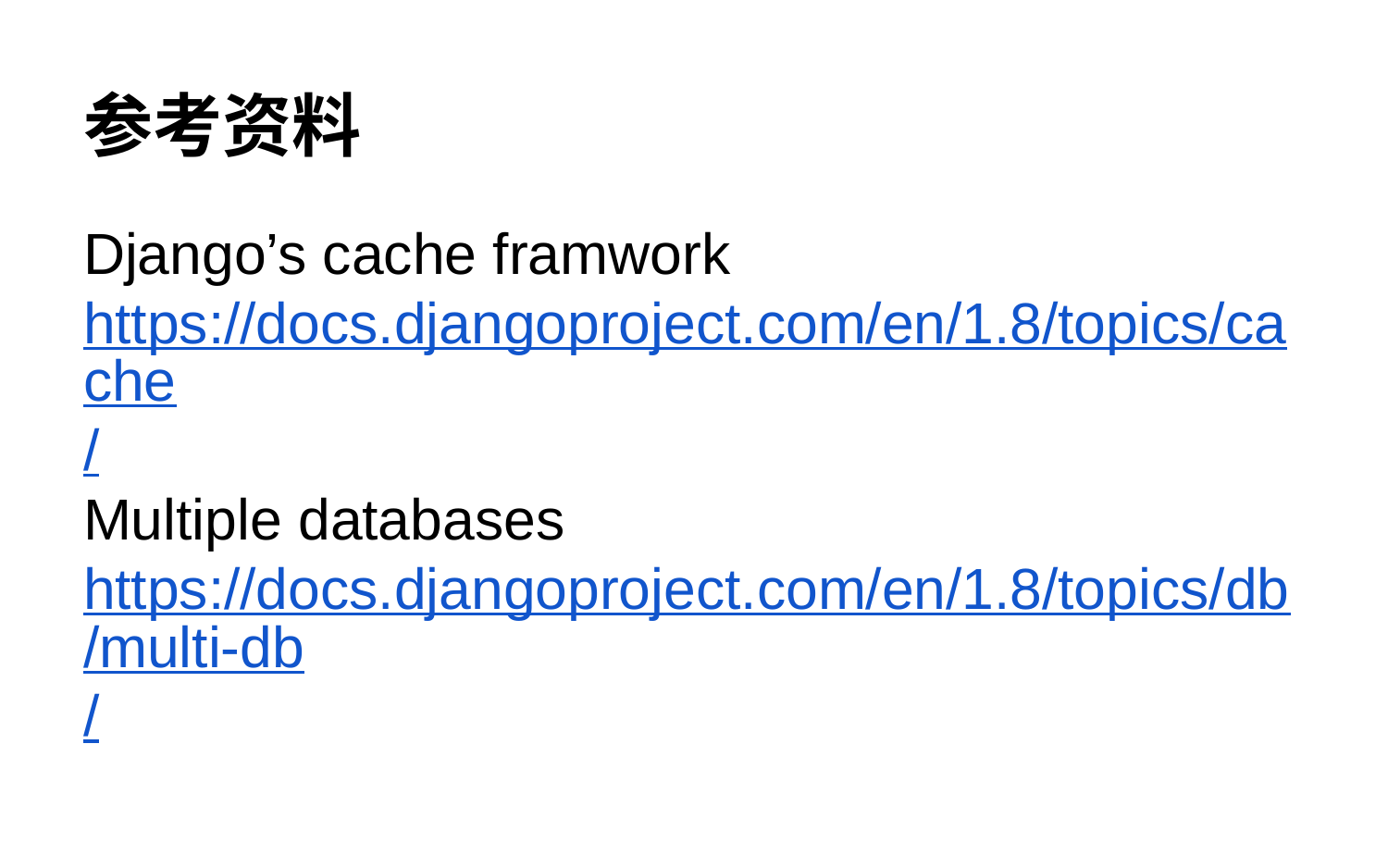

# 参考资料
Django’s cache framwork
https://docs.djangoproject.com/en/1.8/topics/cache/
Multiple databases
https://docs.djangoproject.com/en/1.8/topics/db/multi-db/